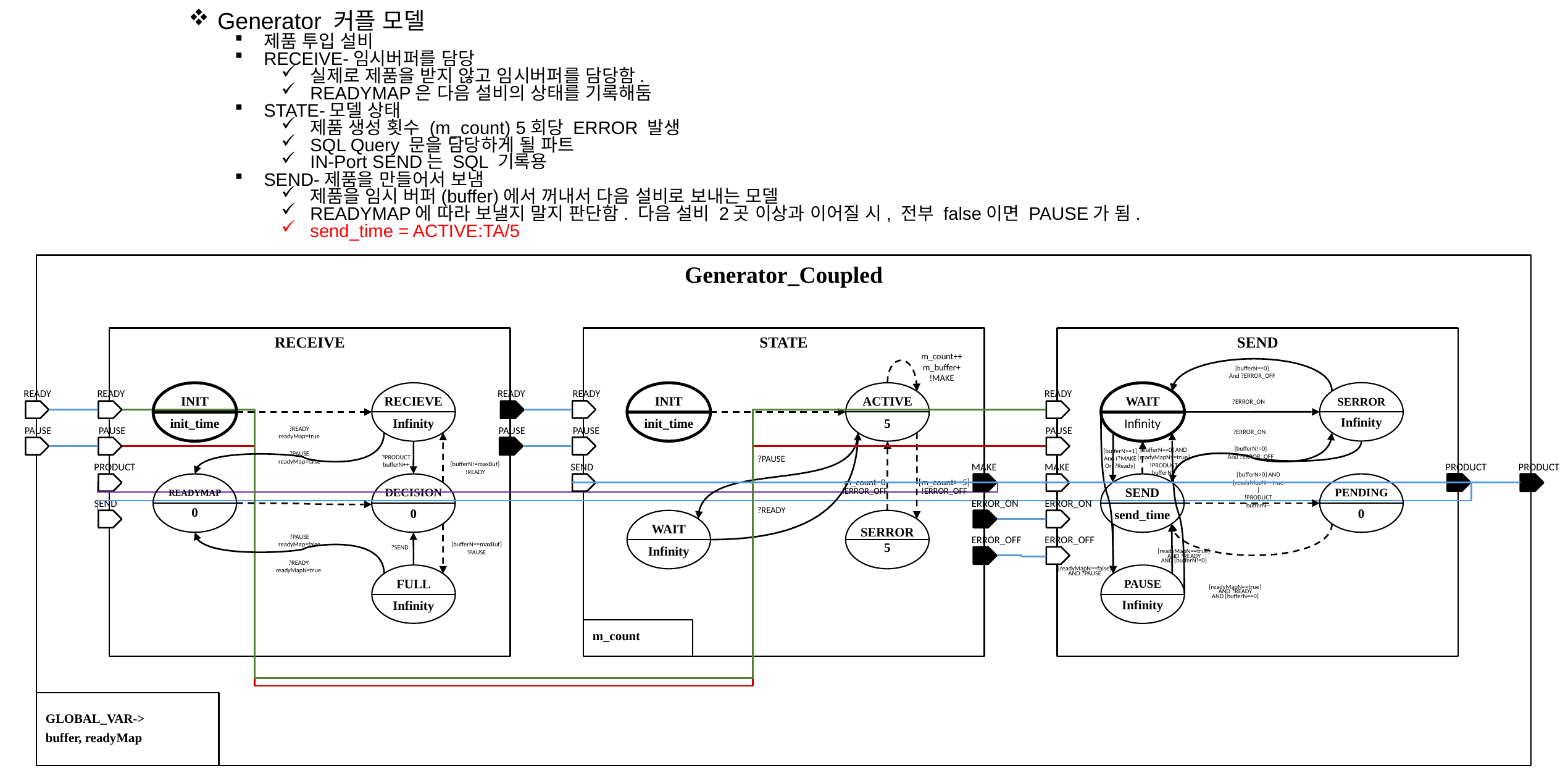

Generator 커플 모델
제품 투입 설비
RECEIVE-임시버퍼를 담당
실제로 제품을 받지 않고 임시버퍼를 담당함.
READYMAP은 다음 설비의 상태를 기록해둠
STATE-모델 상태
제품 생성 횟수 (m_count) 5회당 ERROR 발생
SQL Query 문을 담당하게 될 파트
IN-Port SEND는 SQL 기록용
SEND-제품을 만들어서 보냄
제품을 임시 버퍼(buffer)에서 꺼내서 다음 설비로 보내는 모델
READYMAP에 따라 보낼지 말지 판단함. 다음 설비 2곳 이상과 이어질 시, 전부 false이면 PAUSE가 됨.
send_time = ACTIVE:TA/5

Generator_Coupled

RECEIVE

STATE

SEND
m_count++
m_buffer+
!MAKE
[bufferN==0]
And ?ERROR_OFF
SERROR
Infinity
READY
READY
INIT
init_time
RECIEVE
Infinity
READY
READY
INIT
init_time
ACTIVE
5
READY
WAIT
Infinity
?ERROR_ON

PAUSE
PAUSE
PAUSE
PAUSE
PAUSE
?READY
readyMap=true
?ERROR_ON

[bufferN!=0]
And ?ERROR_OFF
[bufferN==0] AND
[readyMapN==true]
!PRODUCT
bufferN--
[bufferN>=1]
And (?MAKE Or  ?Ready)
?PAUSE
readyMap=false
?PRODUCT
bufferN++
?PAUSE
PRODUCT
[bufferN!=maxBuf]
!READY
SEND
MAKE
MAKE
PRODUCT
PRODUCT
[bufferN>0] AND
[readyMapN==true]
!PRODUCT
bufferN--

READYMAP
0
DECISION
0

m_count=0
!ERROR_OFF
[m_count>=5]
!ERROR_OFF

SEND
send_time
PENDING
0

SEND
ERROR_ON
ERROR_ON
?READY

WAIT
Infinity
SERROR
5

?PAUSE
readyMap=false
ERROR_OFF
ERROR_OFF
[bufferN==maxBuf]
!PAUSE
?SEND
[readyMapN==true]
AND ?READY
AND [bufferN!=0]

?READY
readyMapN=true
[readyMapN==false]
AND ?PAUSE
FULL
Infinity
PAUSE
Infinity
[readyMapN==true]
AND ?READY
AND [bufferN==0]
m_count
GLOBAL_VAR->
buffer, readyMap